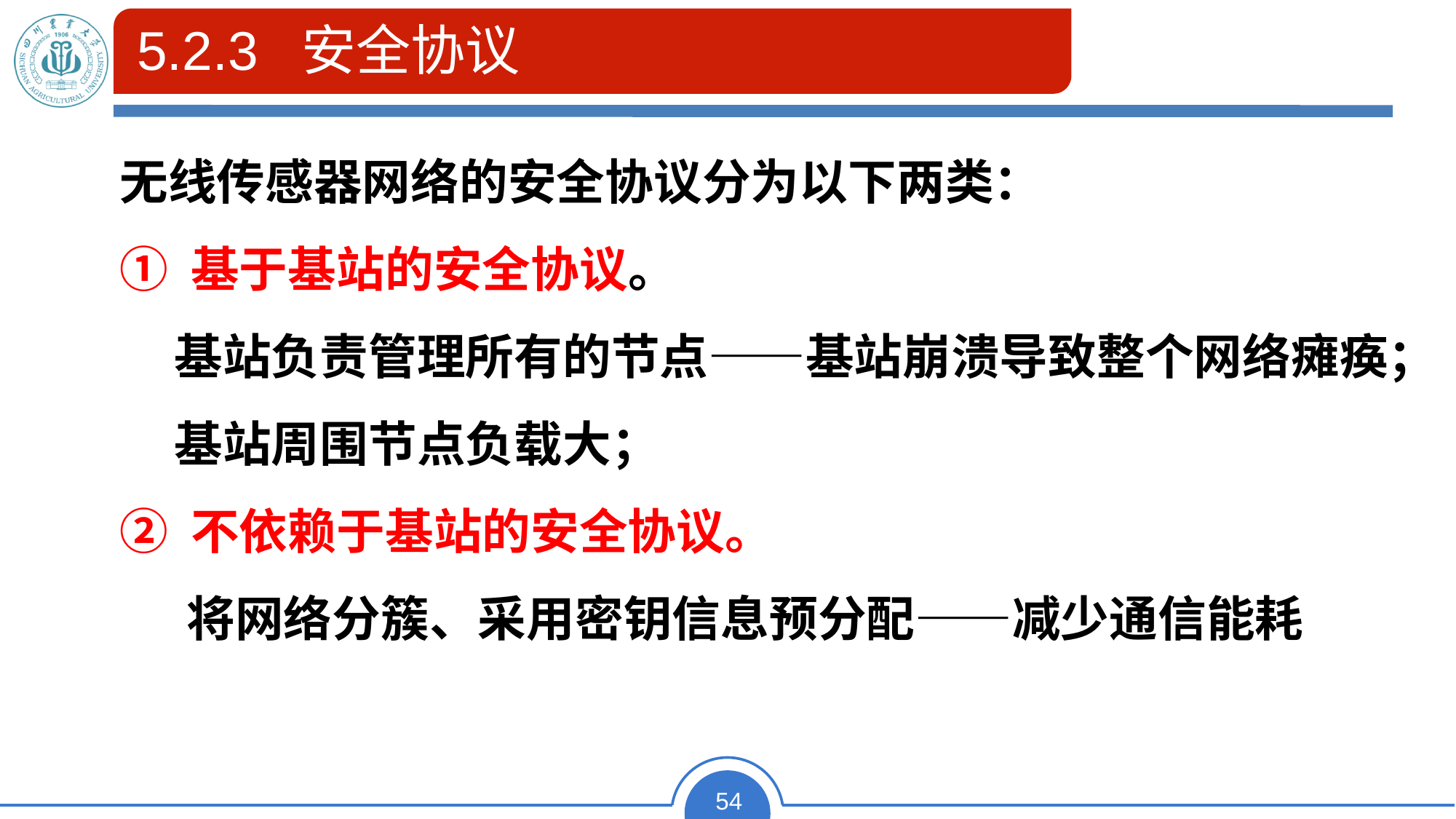

# 5.2.3  安全协议
无线传感器网络的安全协议分为以下两类：
① 基于基站的安全协议。
基站负责管理所有的节点——基站崩溃导致整个网络瘫痪；基站周围节点负载大；
② 不依赖于基站的安全协议。
     将网络分簇、采用密钥信息预分配——减少通信能耗